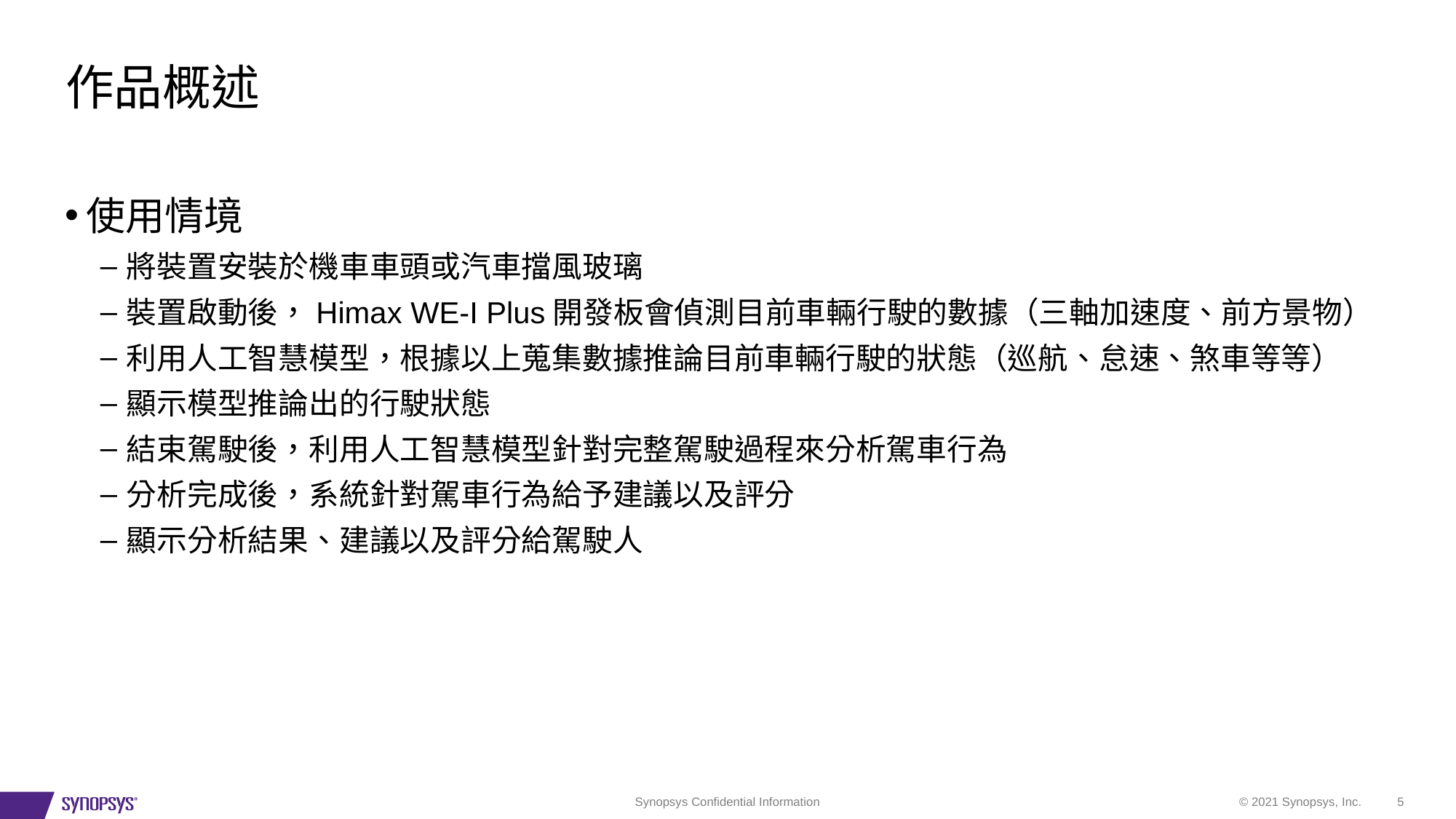

# 作品概述
使用情境
將裝置安裝於機車車頭或汽車擋風玻璃
裝置啟動後，Himax WE-I Plus開發板會偵測目前車輛行駛的數據（三軸加速度、前方景物）
利用人工智慧模型，根據以上蒐集數據推論目前車輛行駛的狀態（巡航、怠速、煞車等等）
顯示模型推論出的行駛狀態
結束駕駛後，利用人工智慧模型針對完整駕駛過程來分析駕車行為
分析完成後，系統針對駕車行為給予建議以及評分
顯示分析結果、建議以及評分給駕駛人